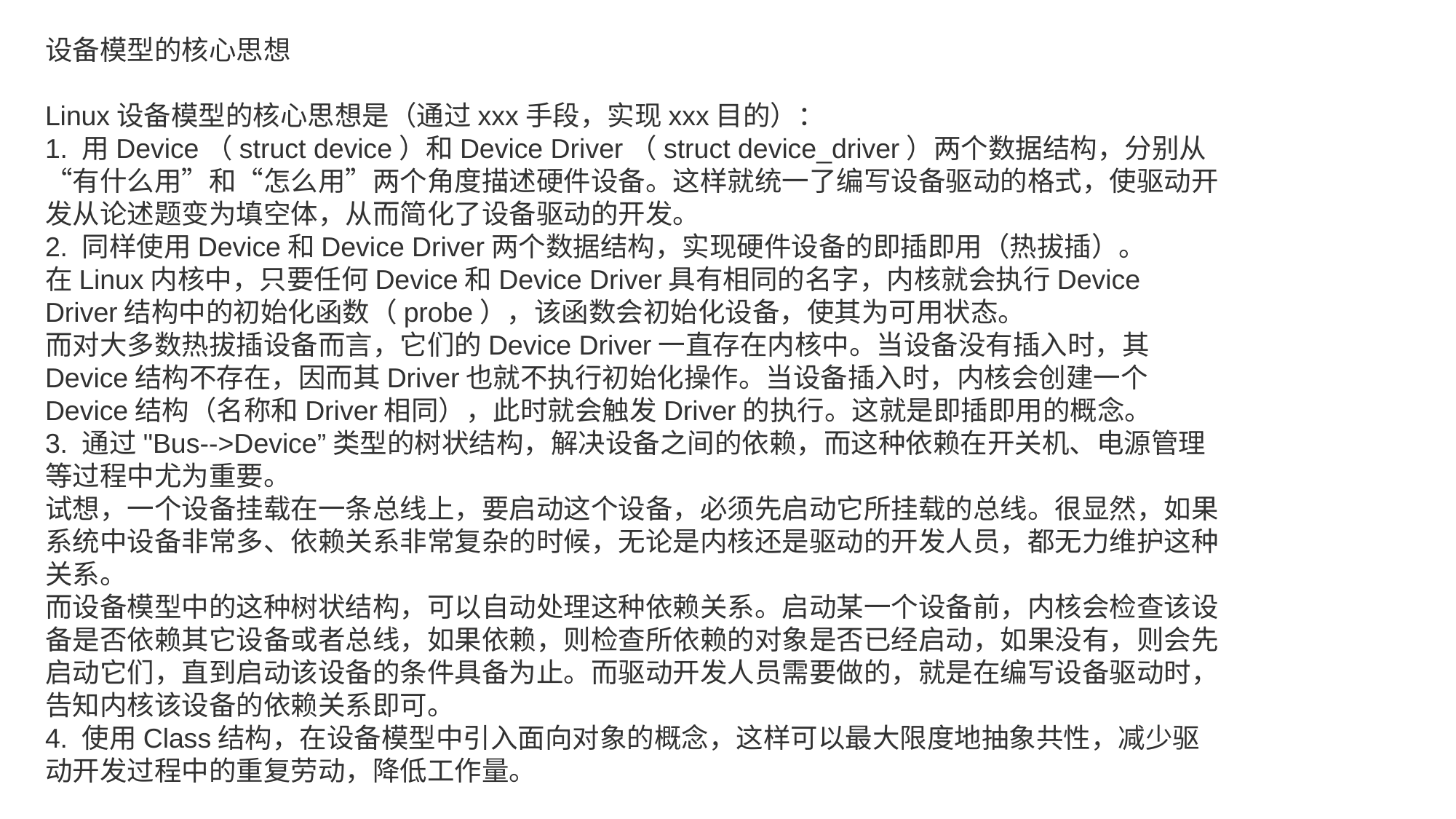

设备模型的核心思想

Linux设备模型的核心思想是（通过xxx手段，实现xxx目的）：
1. 用Device（struct device）和Device Driver（struct device_driver）两个数据结构，分别从“有什么用”和“怎么用”两个角度描述硬件设备。这样就统一了编写设备驱动的格式，使驱动开发从论述题变为填空体，从而简化了设备驱动的开发。
2. 同样使用Device和Device Driver两个数据结构，实现硬件设备的即插即用（热拔插）。
在Linux内核中，只要任何Device和Device Driver具有相同的名字，内核就会执行Device Driver结构中的初始化函数（probe），该函数会初始化设备，使其为可用状态。
而对大多数热拔插设备而言，它们的Device Driver一直存在内核中。当设备没有插入时，其Device结构不存在，因而其Driver也就不执行初始化操作。当设备插入时，内核会创建一个Device结构（名称和Driver相同），此时就会触发Driver的执行。这就是即插即用的概念。
3. 通过"Bus-->Device”类型的树状结构，解决设备之间的依赖，而这种依赖在开关机、电源管理等过程中尤为重要。
试想，一个设备挂载在一条总线上，要启动这个设备，必须先启动它所挂载的总线。很显然，如果系统中设备非常多、依赖关系非常复杂的时候，无论是内核还是驱动的开发人员，都无力维护这种关系。
而设备模型中的这种树状结构，可以自动处理这种依赖关系。启动某一个设备前，内核会检查该设备是否依赖其它设备或者总线，如果依赖，则检查所依赖的对象是否已经启动，如果没有，则会先启动它们，直到启动该设备的条件具备为止。而驱动开发人员需要做的，就是在编写设备驱动时，告知内核该设备的依赖关系即可。
4. 使用Class结构，在设备模型中引入面向对象的概念，这样可以最大限度地抽象共性，减少驱动开发过程中的重复劳动，降低工作量。